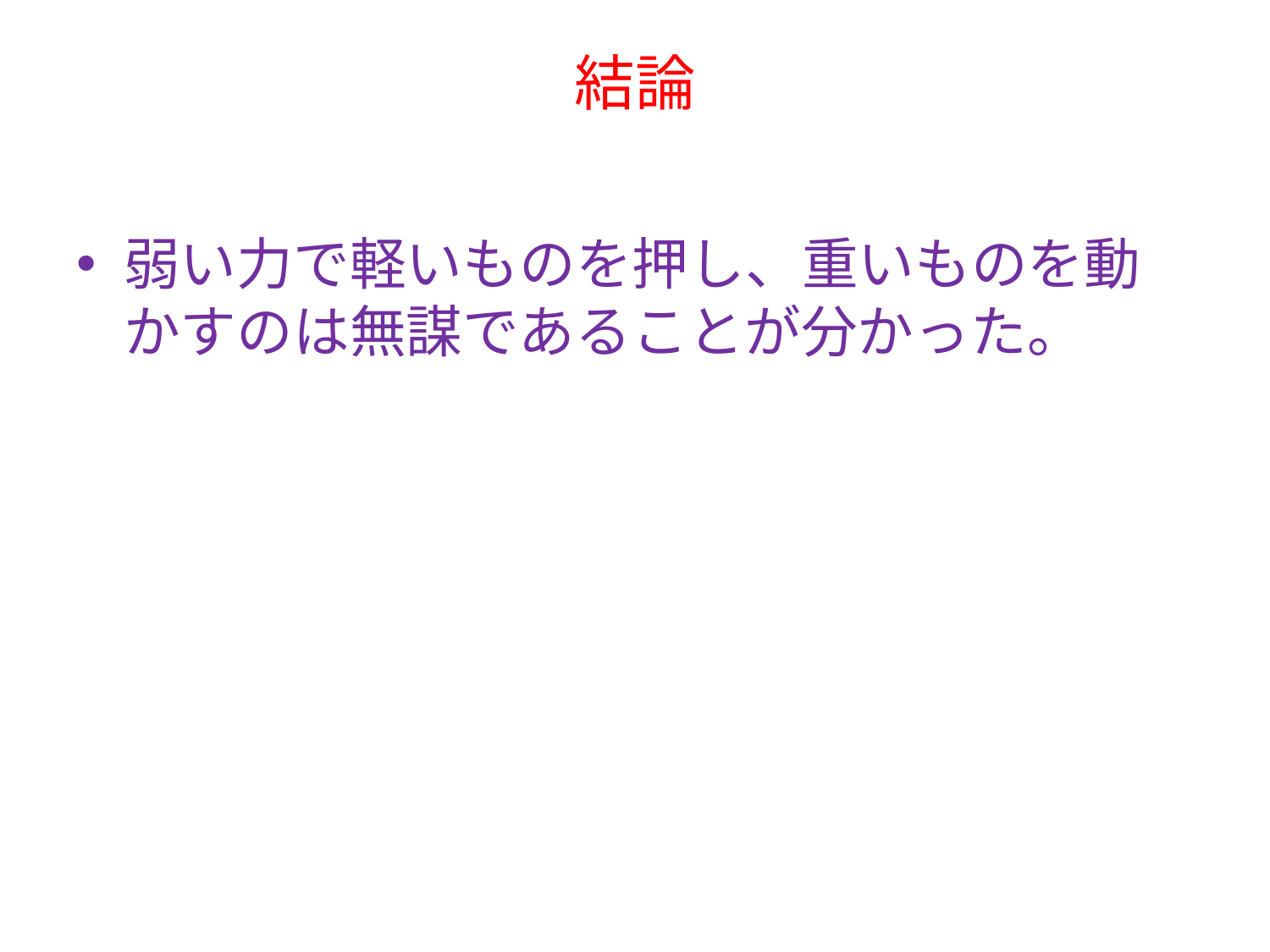

# 結論
弱い力で軽いものを押し、重いものを動かすのは無謀であることが分かった。